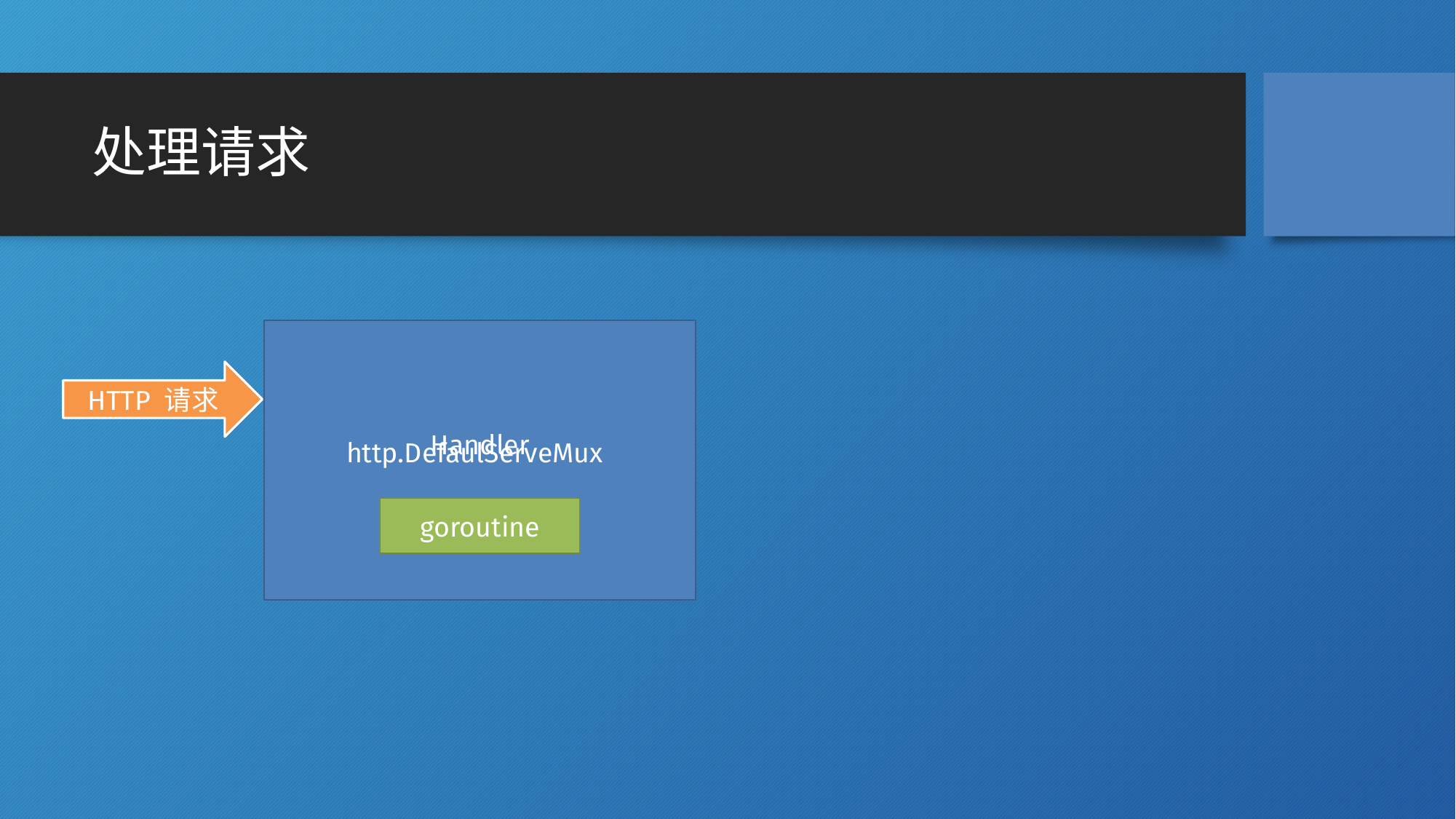

# 处理请求
Handler

HTTP 请求
http.DefaulServeMux
goroutine